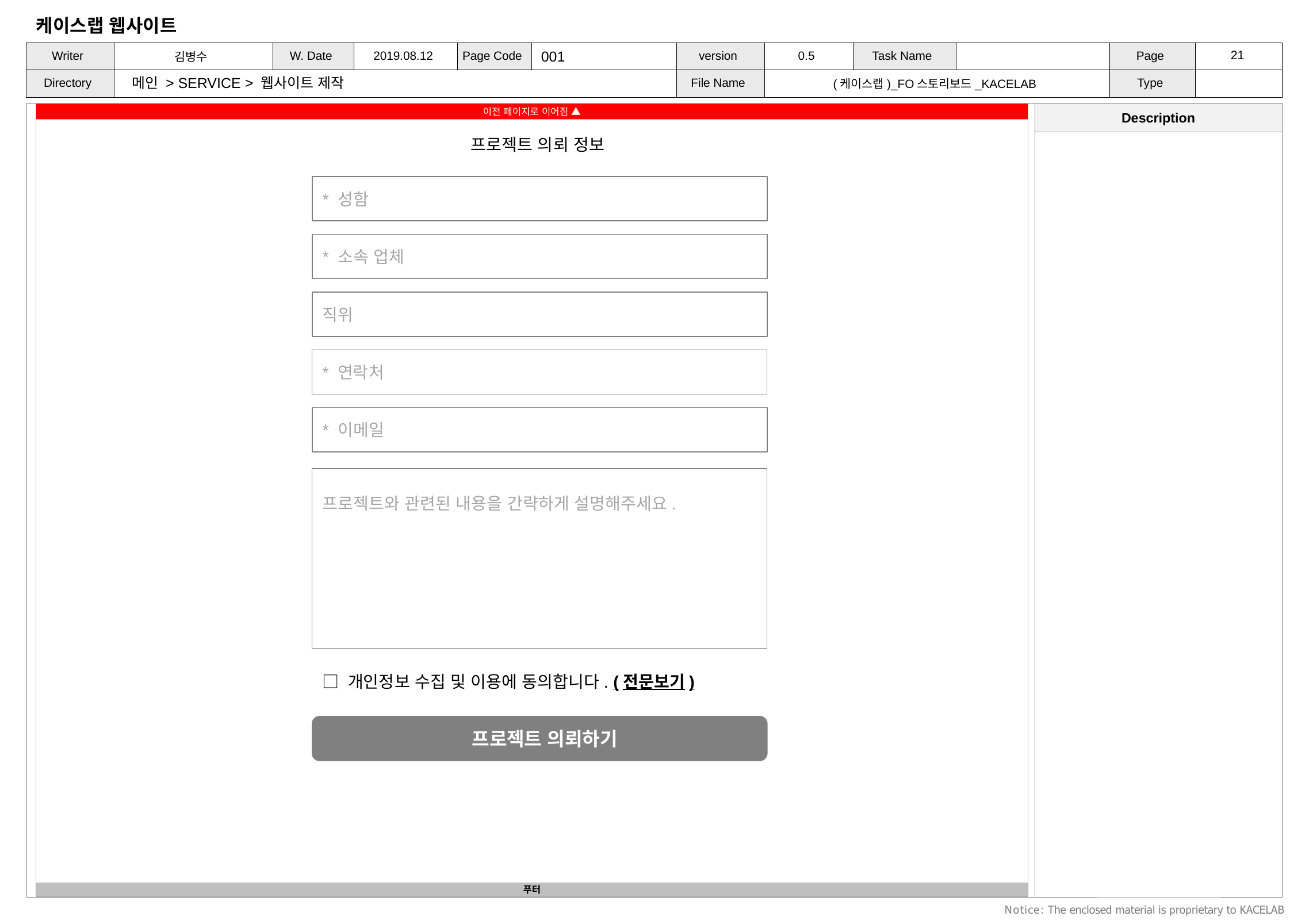

001
메인 > SERVICE > 웹사이트 제작
프로젝트 의뢰 정보
* 성함
* 소속 업체
직위
* 연락처
* 이메일

프로젝트와 관련된 내용을 간략하게 설명해주세요.
□ 개인정보 수집 및 이용에 동의합니다. (전문보기)
프로젝트 의뢰하기